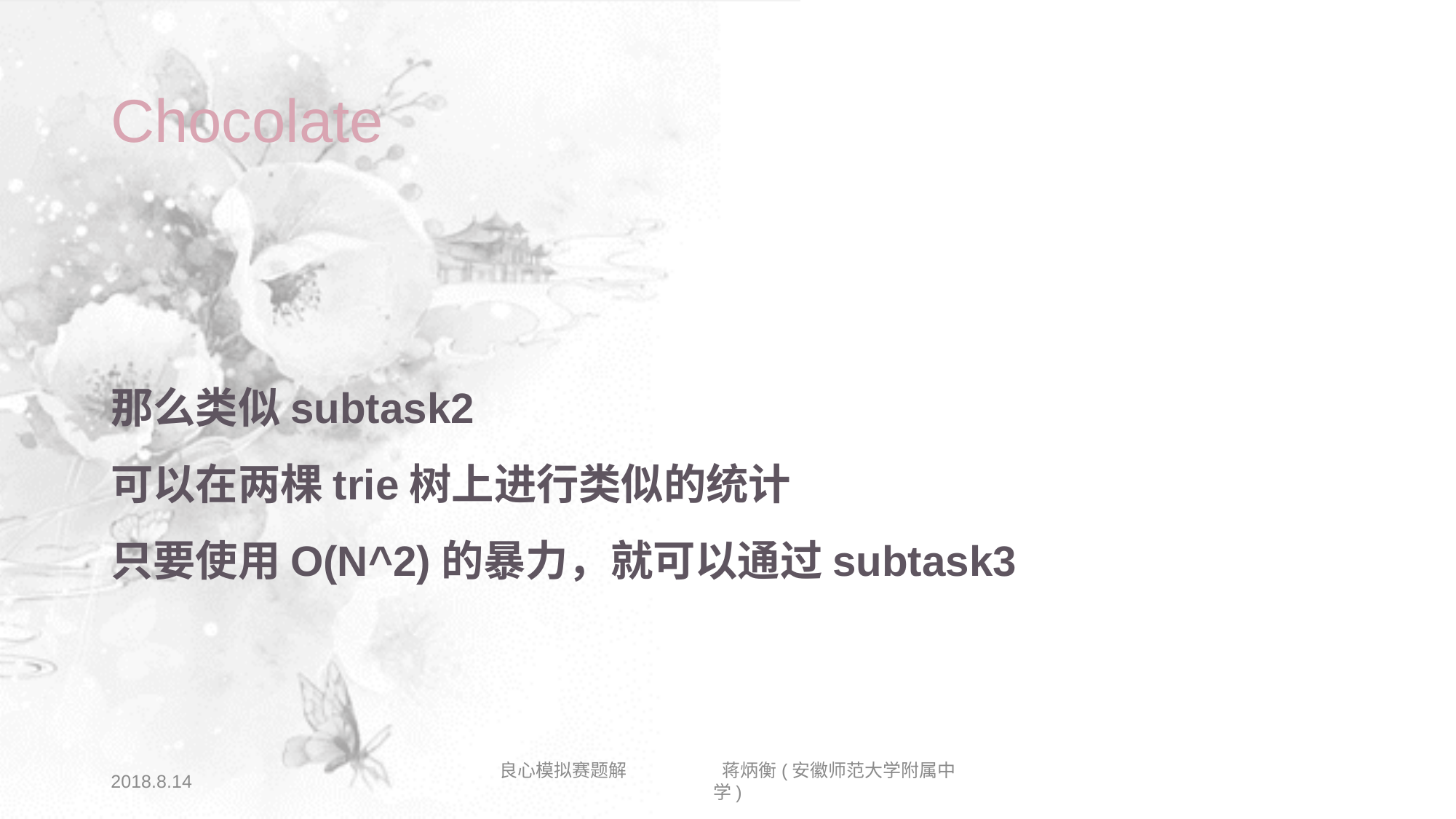

# Chocolate
那么类似subtask2
可以在两棵trie树上进行类似的统计
只要使用O(N^2)的暴力，就可以通过subtask3
2018.8.14
良心模拟赛题解                 蒋炳衡(安徽师范大学附属中学)
24